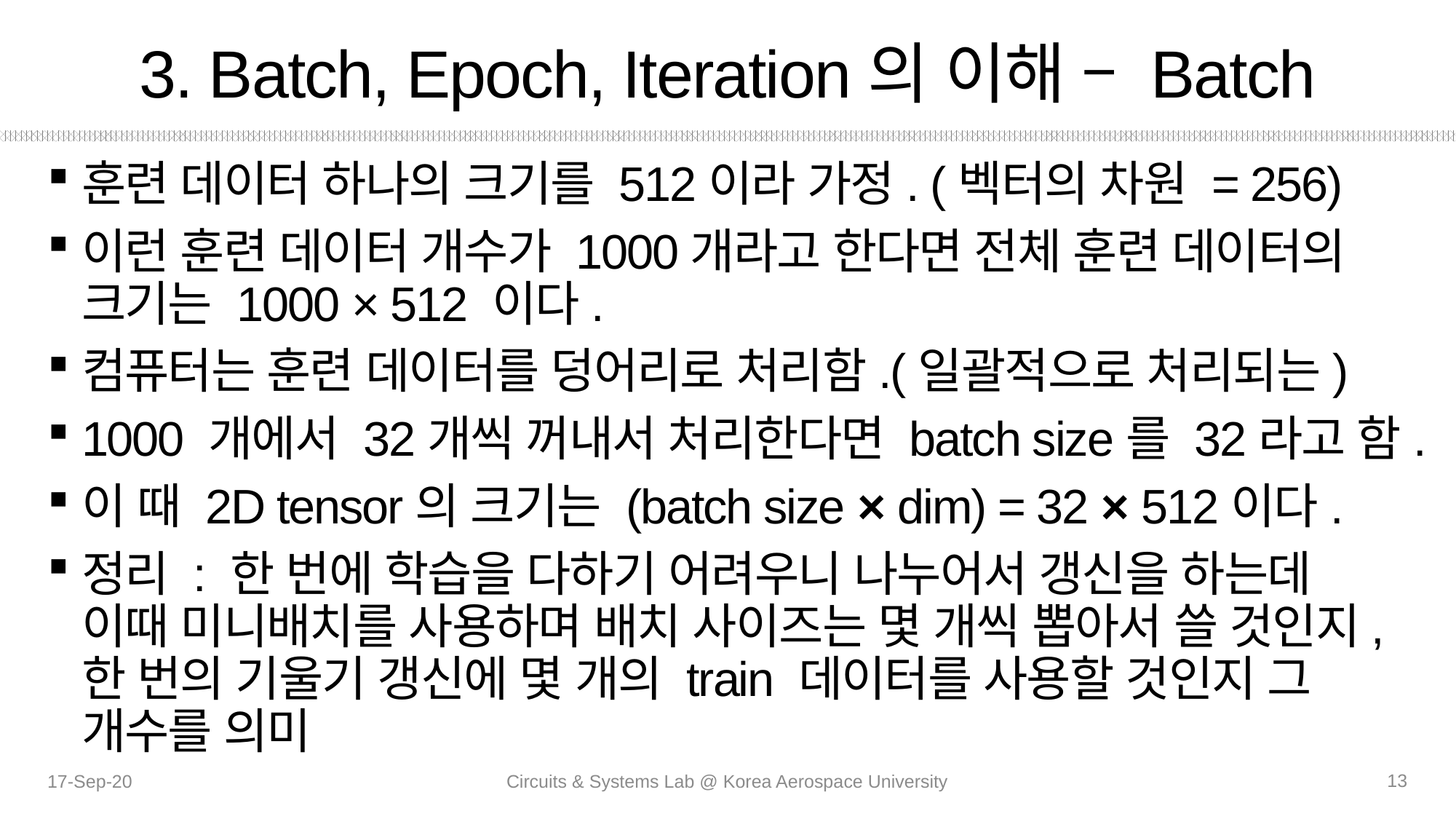

# 3. Batch, Epoch, Iteration의 이해 – Batch
훈련 데이터 하나의 크기를 512이라 가정. (벡터의 차원 = 256)
이런 훈련 데이터 개수가 1000개라고 한다면 전체 훈련 데이터의 크기는 1000 × 512 이다.
컴퓨터는 훈련 데이터를 덩어리로 처리함.(일괄적으로 처리되는)
1000 개에서 32개씩 꺼내서 처리한다면 batch size를 32라고 함.
이 때 2D tensor의 크기는 (batch size × dim) = 32 × 512이다.
정리 : 한 번에 학습을 다하기 어려우니 나누어서 갱신을 하는데 이때 미니배치를 사용하며 배치 사이즈는 몇 개씩 뽑아서 쓸 것인지, 한 번의 기울기 갱신에 몇 개의 train 데이터를 사용할 것인지 그 개수를 의미
13
17-Sep-20
Circuits & Systems Lab @ Korea Aerospace University